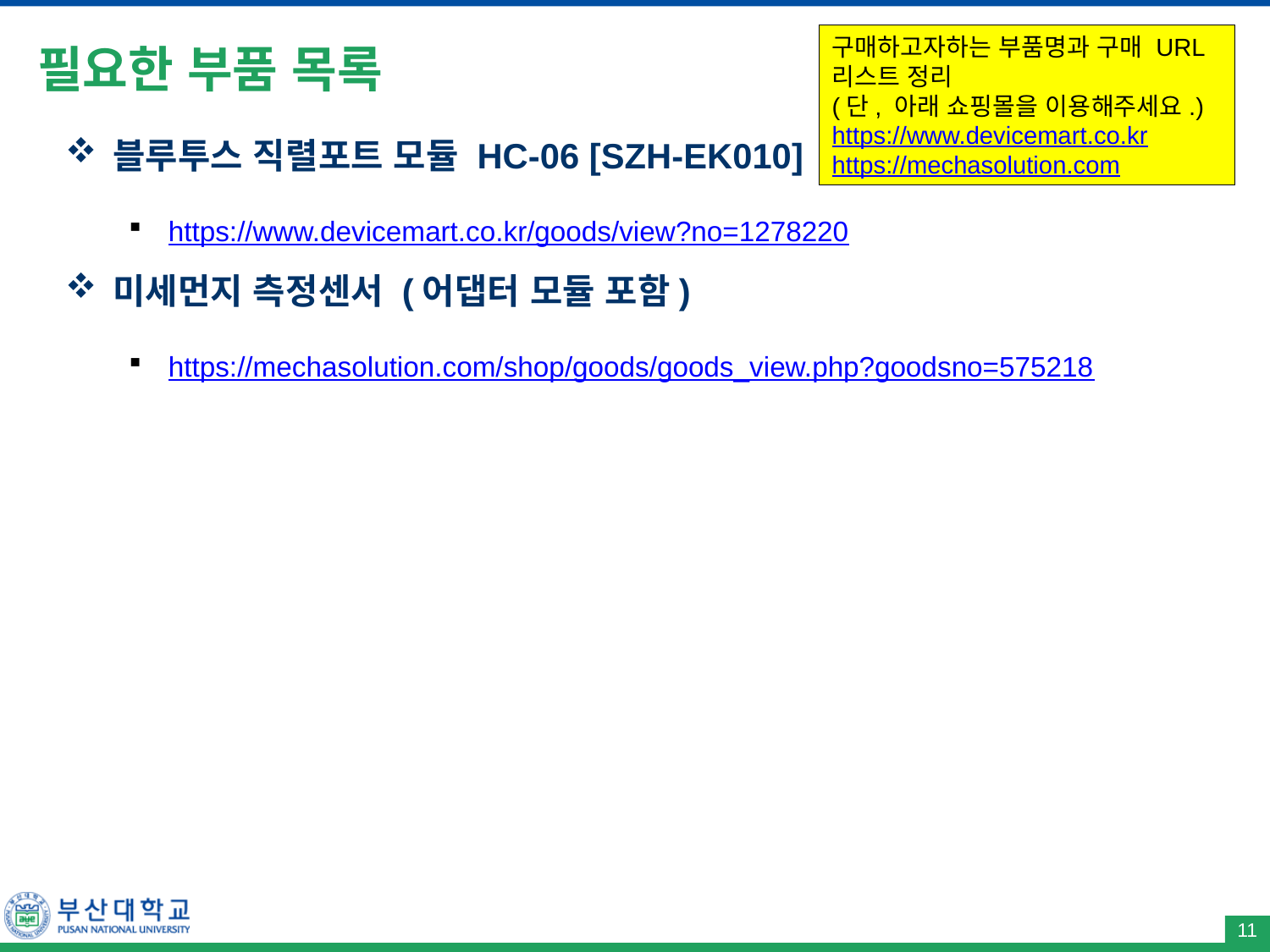

# 필요한 부품 목록
구매하고자하는 부품명과 구매 URL 리스트 정리
(단, 아래 쇼핑몰을 이용해주세요.)
https://www.devicemart.co.kr
https://mechasolution.com
블루투스 직렬포트 모듈 HC-06 [SZH-EK010]
https://www.devicemart.co.kr/goods/view?no=1278220
미세먼지 측정센서 (어댑터 모듈 포함)
https://mechasolution.com/shop/goods/goods_view.php?goodsno=575218

11